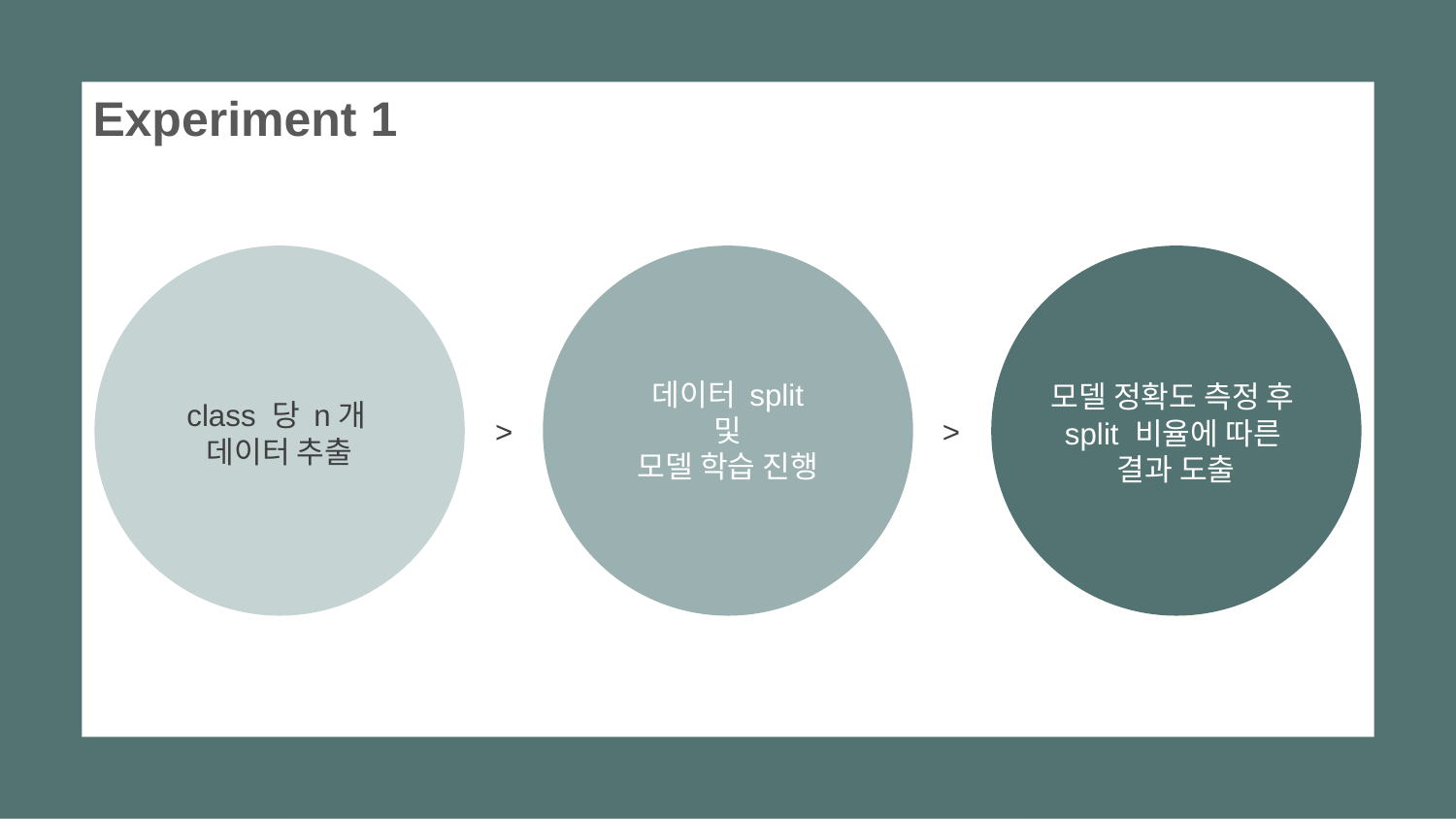

Experiment 1

데이터 split
및
모델 학습 진행
모델 정확도 측정 후
split 비율에 따른
결과 도출
class 당 n개
데이터 추출
>
>